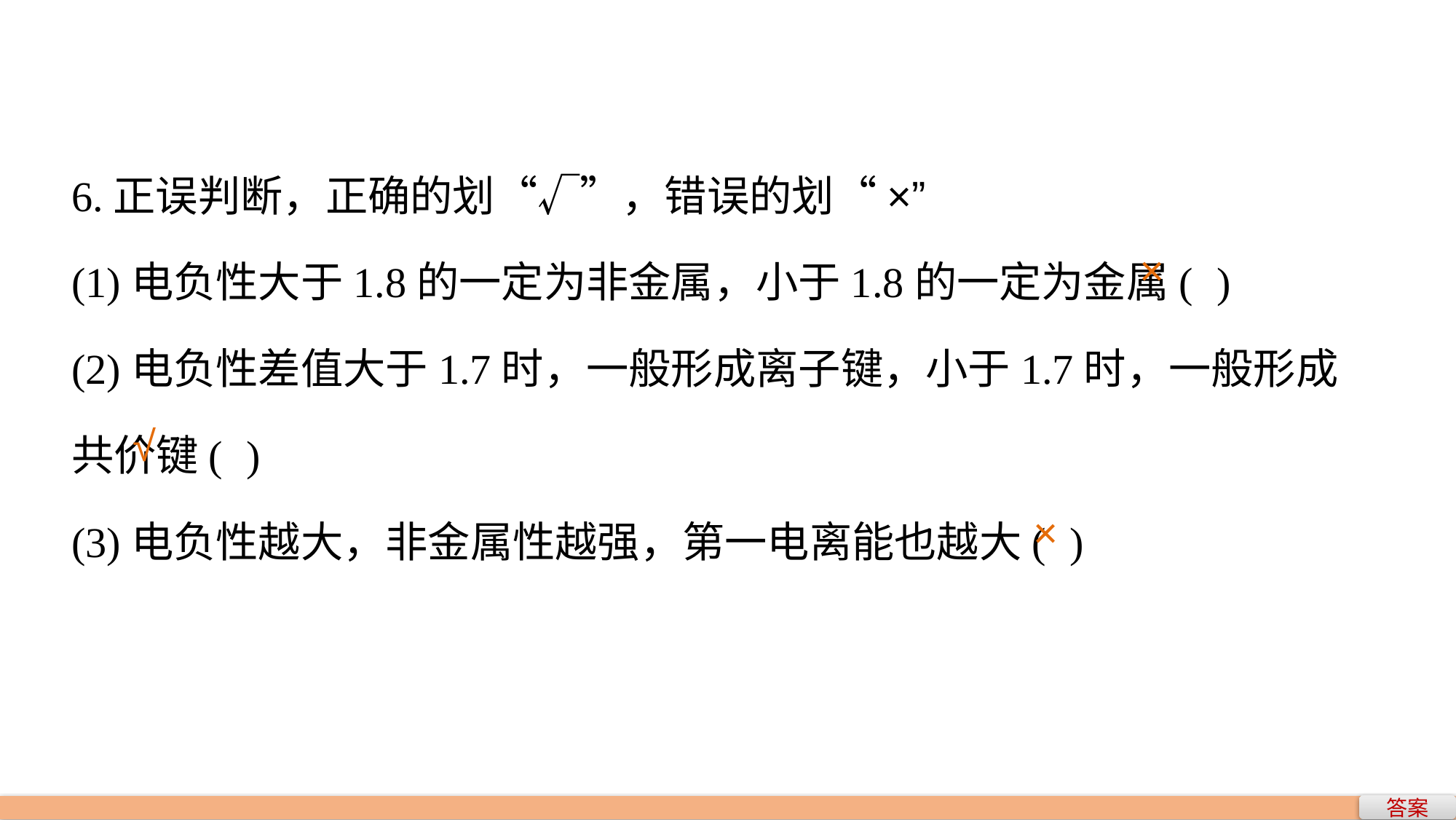

6.正误判断，正确的划“√”，错误的划“×”
(1)电负性大于1.8的一定为非金属，小于1.8的一定为金属(  )
(2)电负性差值大于1.7时，一般形成离子键，小于1.7时，一般形成共价键(  )
(3)电负性越大，非金属性越强，第一电离能也越大(  )
×
√
×
答案